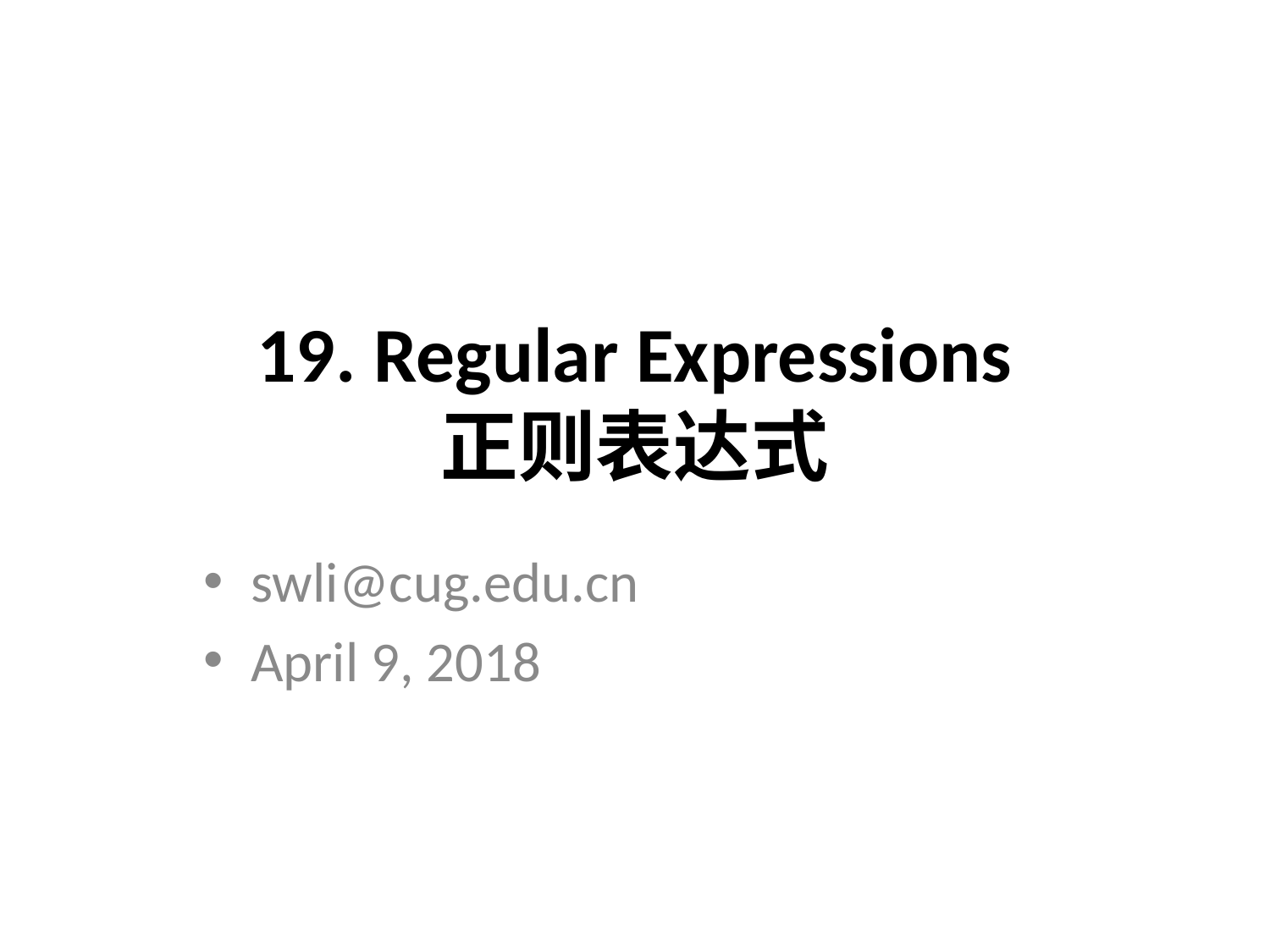

19. Regular Expressions
正则表达式
swli@cug.edu.cn
April 9, 2018